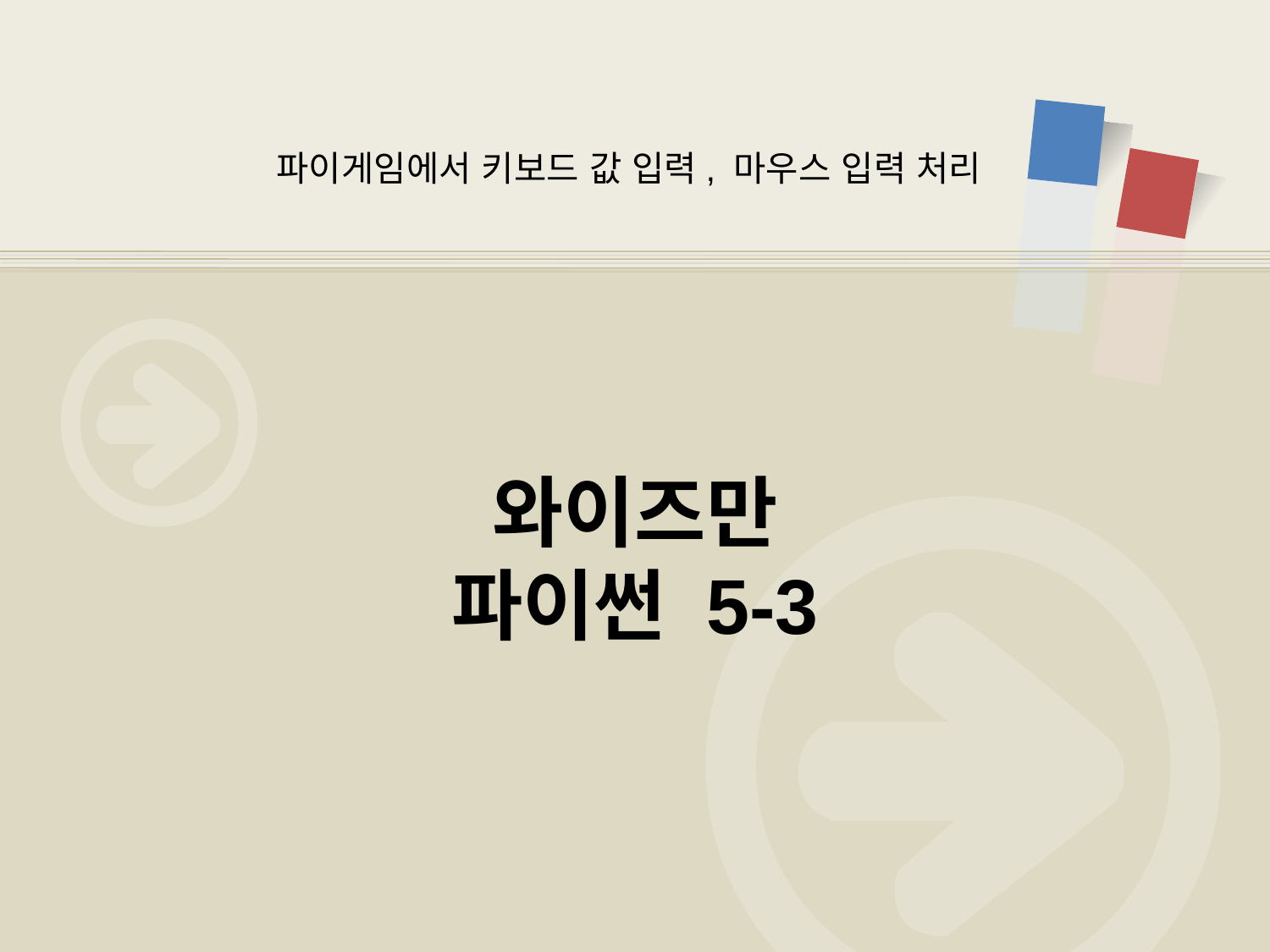

파이게임에서 키보드 값 입력, 마우스 입력 처리
# 와이즈만 파이썬 5-3